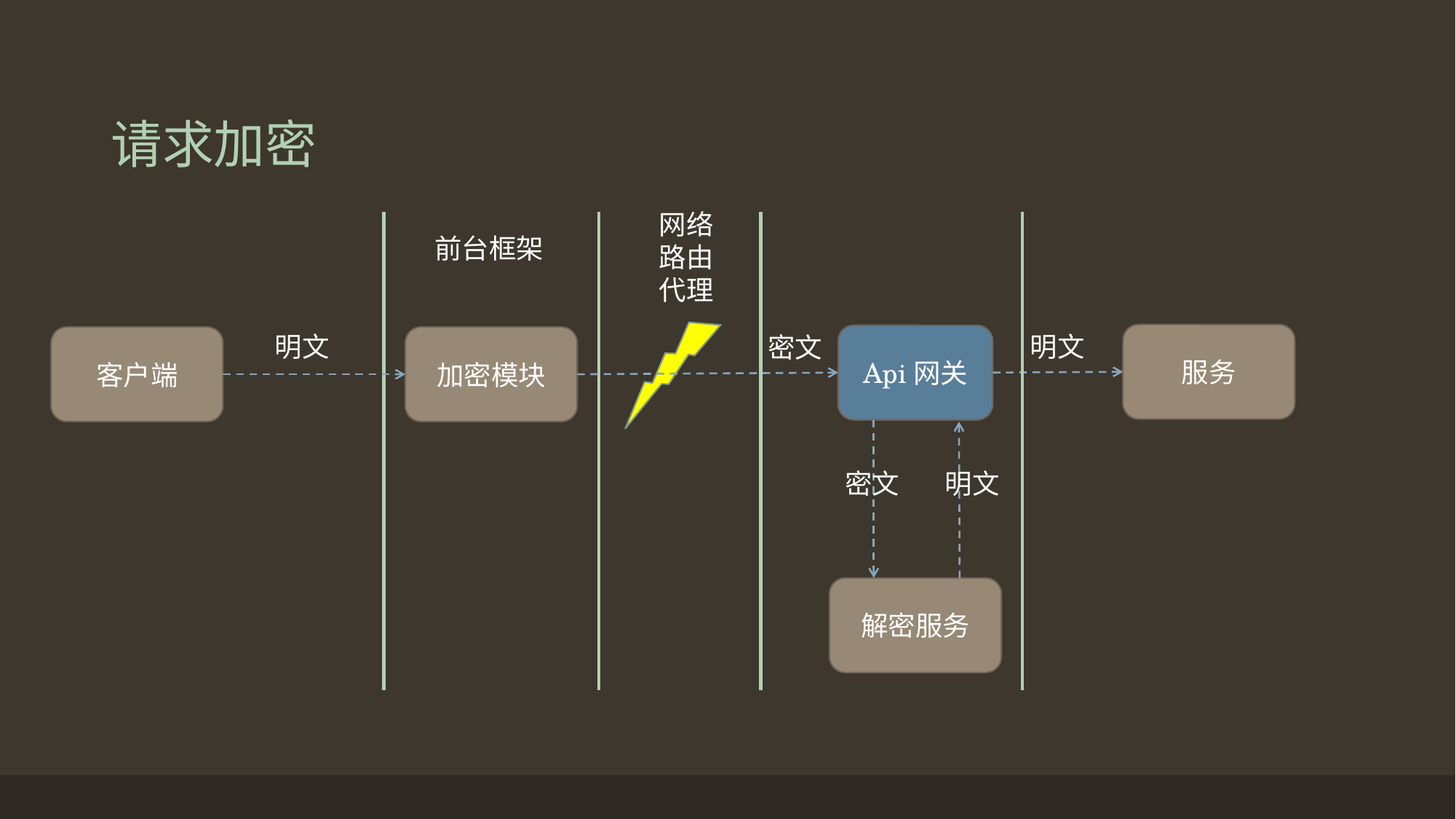

# 请求加密
网络
路由
代理
前台框架

明文
明文
服务
密文
Api网关
客户端
加密模块
密文
明文
解密服务